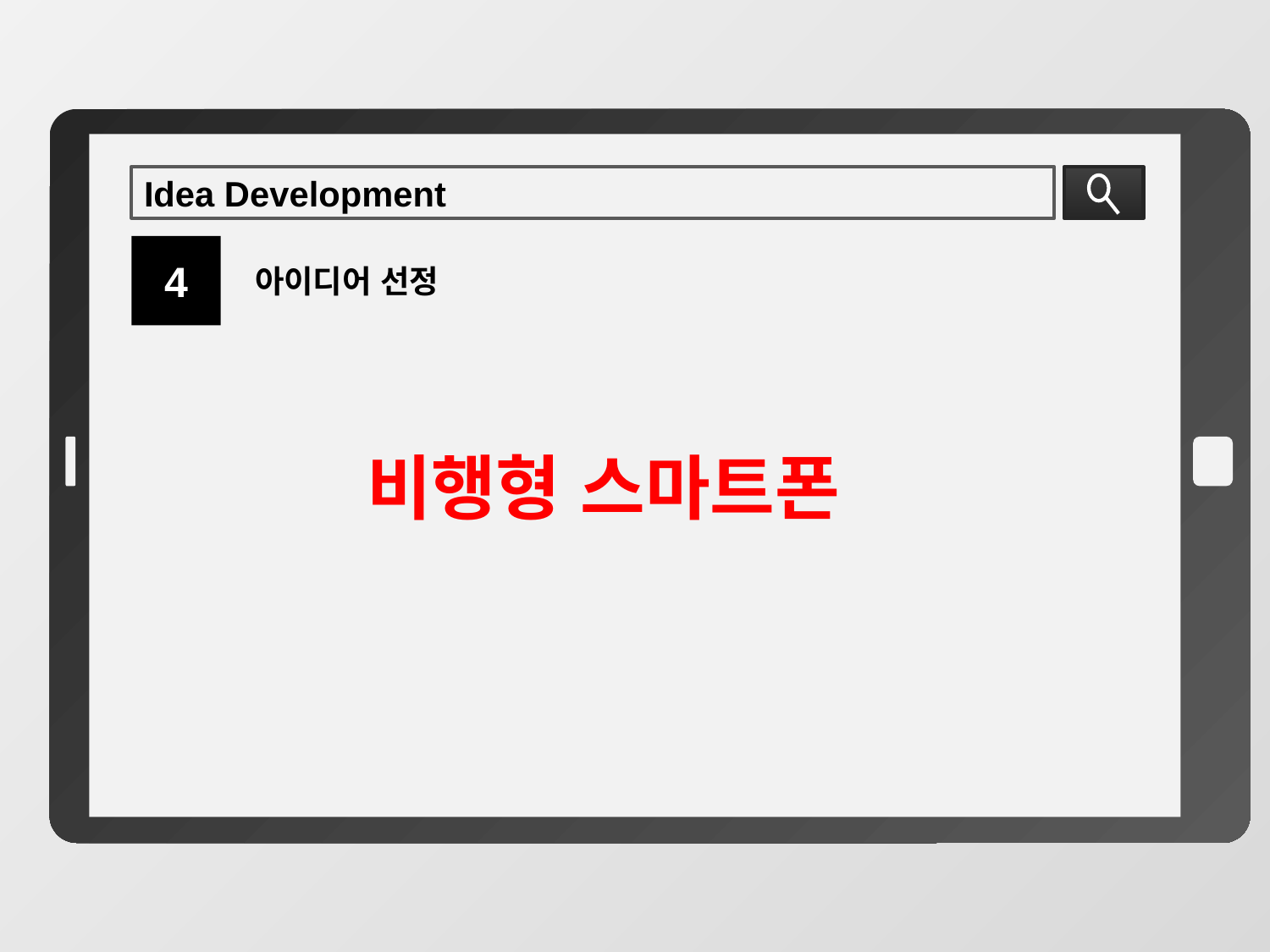

Idea Development

4
아이디어 선정
비행형 스마트폰